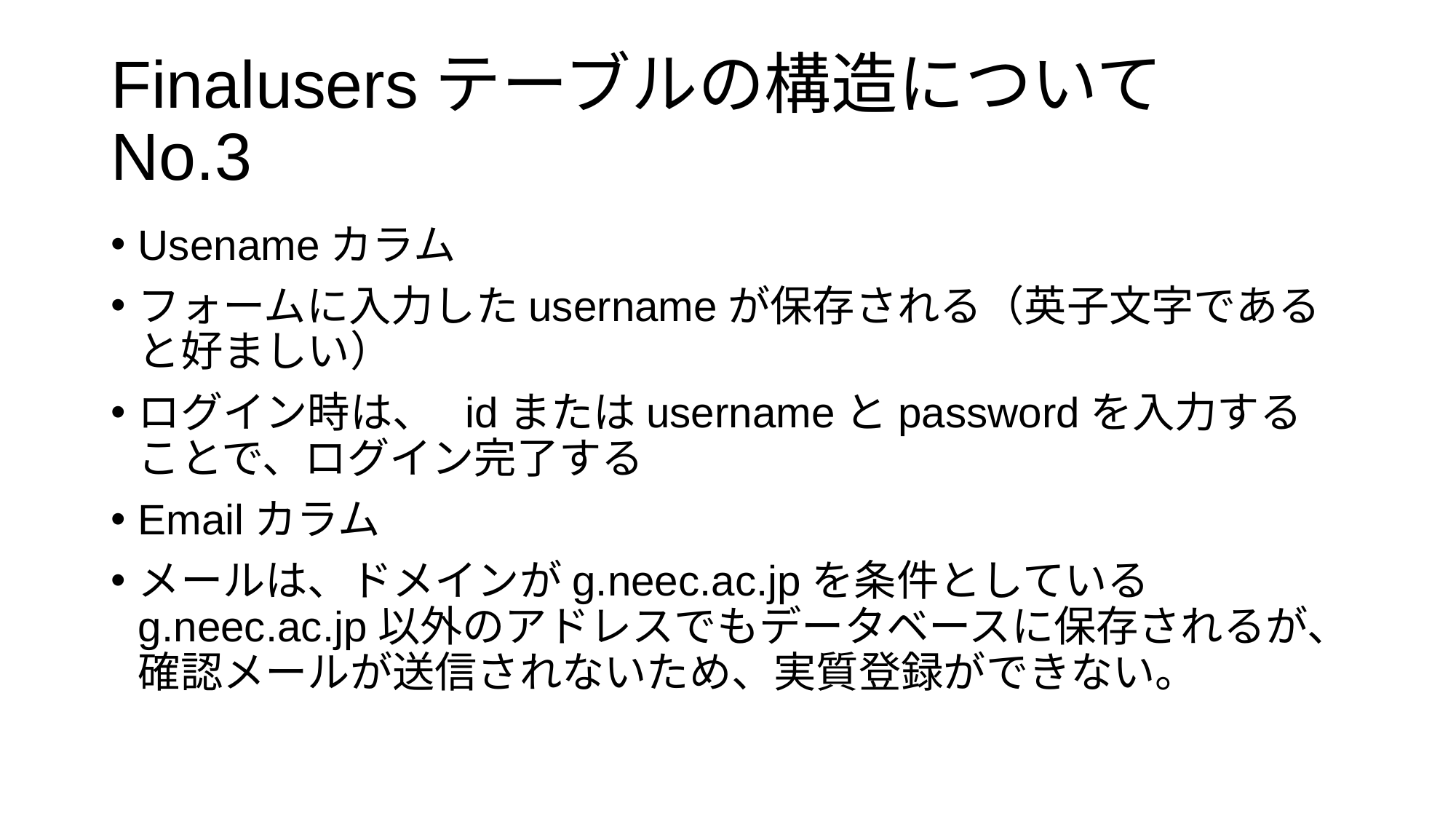

# Finalusersテーブルの構造について　No.3
Usenameカラム
フォームに入力したusernameが保存される（英子文字であると好ましい）
ログイン時は、	idまたはusernameとpasswordを入力することで、ログイン完了する
Emailカラム
メールは、ドメインがg.neec.ac.jpを条件としているg.neec.ac.jp以外のアドレスでもデータベースに保存されるが、確認メールが送信されないため、実質登録ができない。